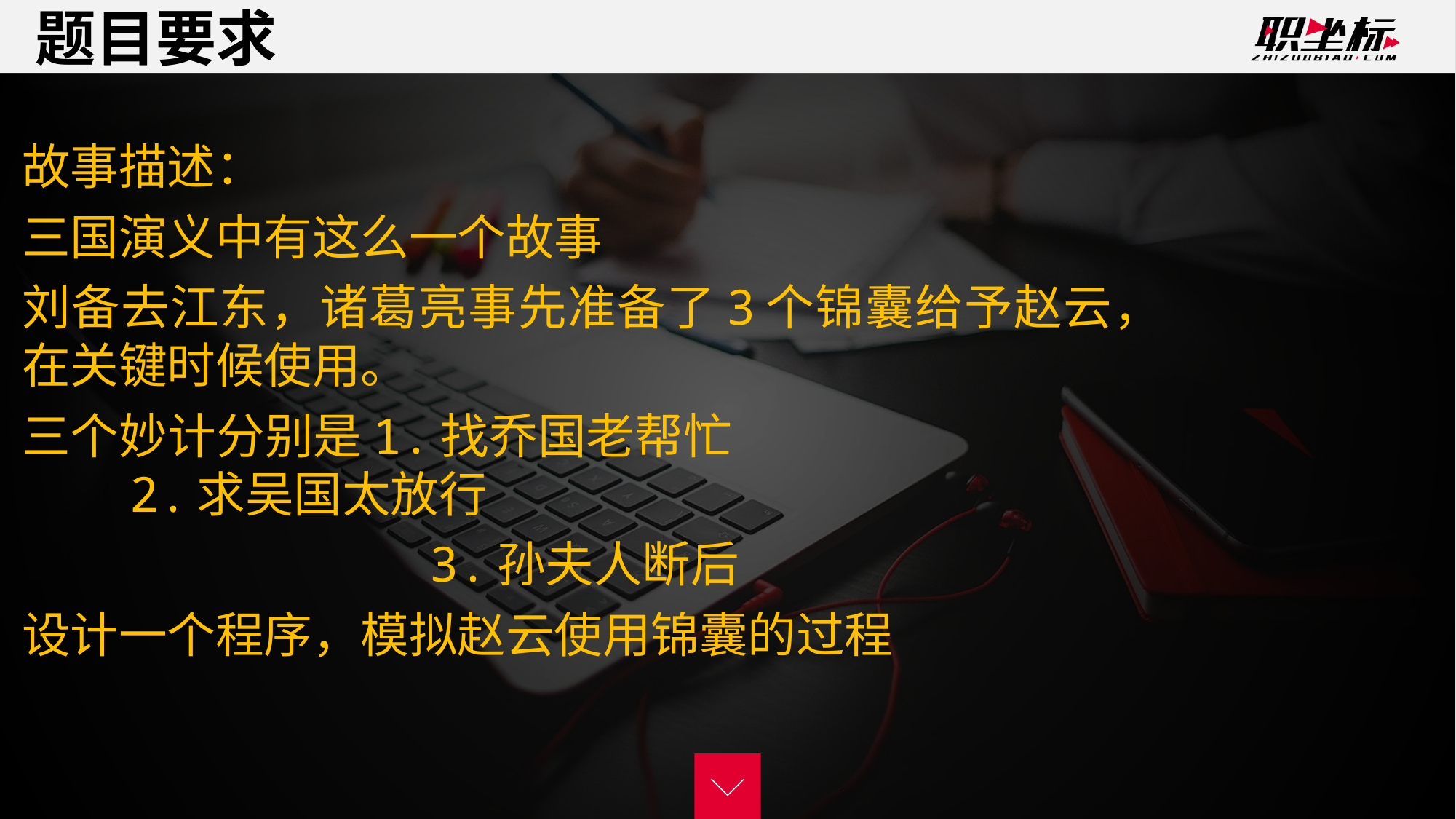

题目要求
故事描述：
三国演义中有这么一个故事
刘备去江东，诸葛亮事先准备了3个锦囊给予赵云，在关键时候使用。
三个妙计分别是	1.找乔国老帮忙     					 	 2.求吴国太放行
    		     3.孙夫人断后
设计一个程序，模拟赵云使用锦囊的过程